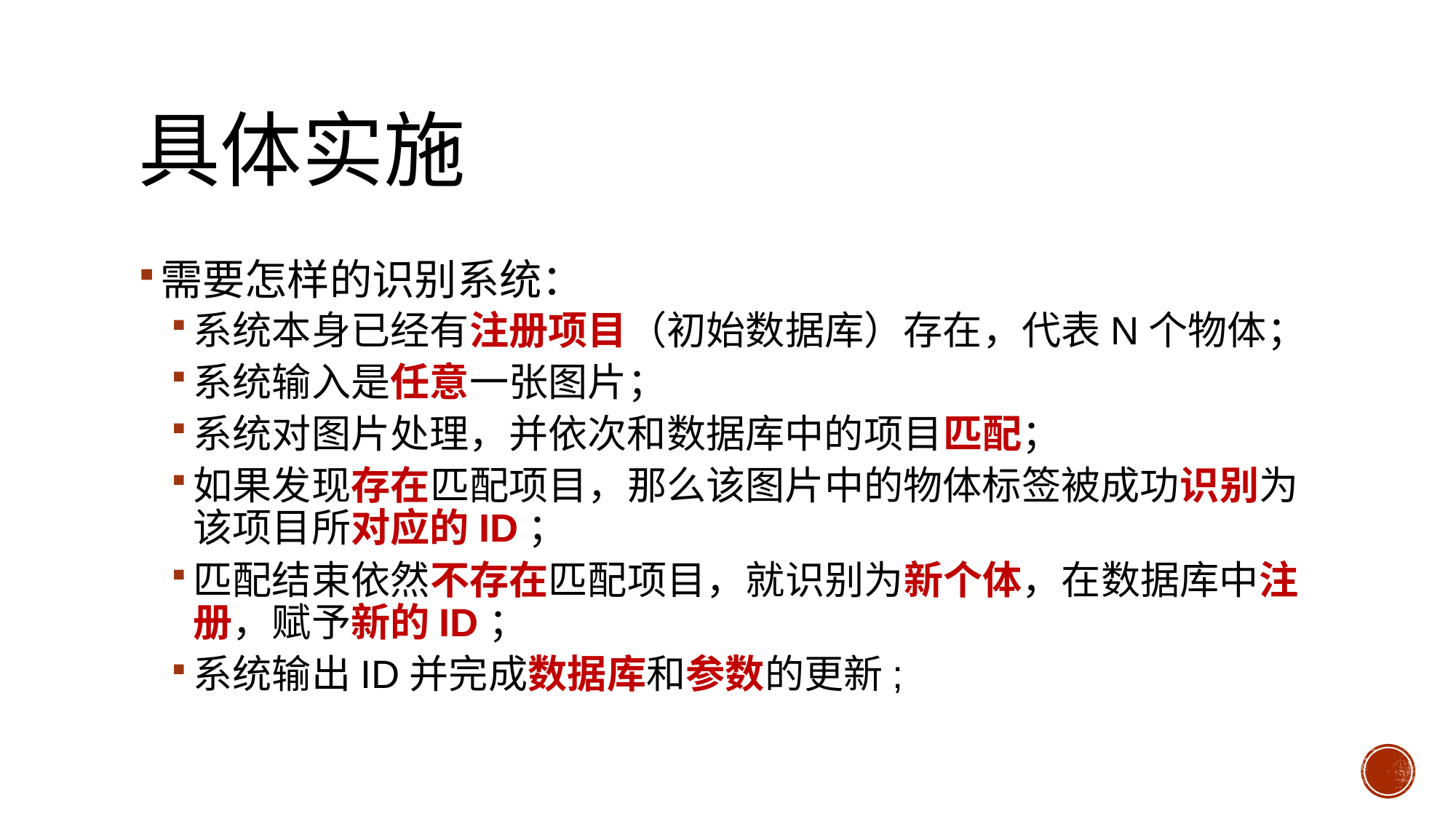

# 具体实施
需要怎样的识别系统：
系统本身已经有注册项目（初始数据库）存在，代表N个物体；
系统输入是任意一张图片；
系统对图片处理，并依次和数据库中的项目匹配；
如果发现存在匹配项目，那么该图片中的物体标签被成功识别为该项目所对应的ID；
匹配结束依然不存在匹配项目，就识别为新个体，在数据库中注册，赋予新的ID；
系统输出ID并完成数据库和参数的更新;